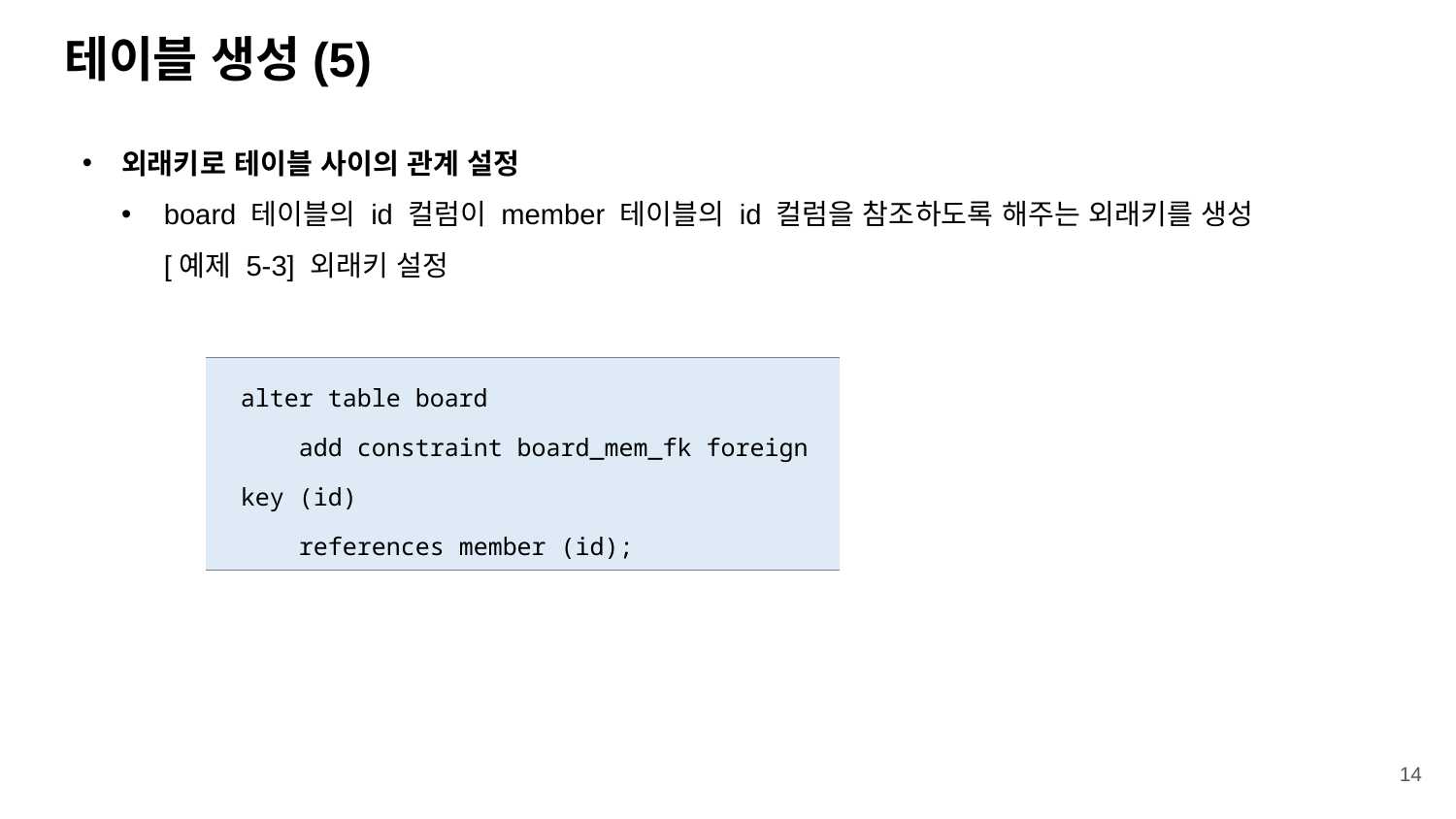

# 테이블 생성(5)
외래키로 테이블 사이의 관계 설정
board 테이블의 id 컬럼이 member 테이블의 id 컬럼을 참조하도록 해주는 외래키를 생성
[예제 5-3] 외래키 설정
| alter table board add constraint board\_mem\_fk foreign key (id) references member (id); |
| --- |
14